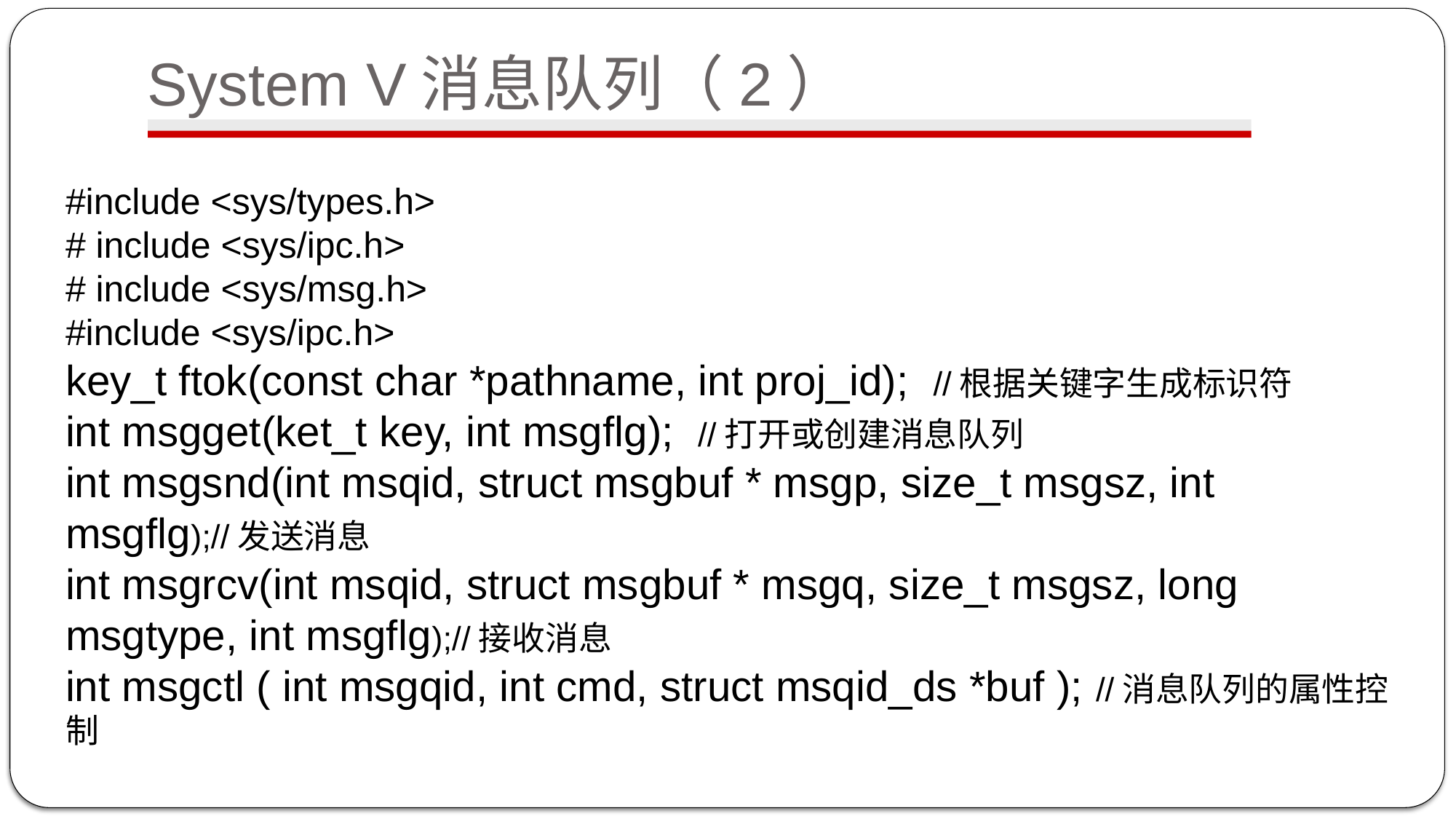

# System V消息队列（2）
#include <sys/types.h>
# include <sys/ipc.h>
# include <sys/msg.h>
#include <sys/ipc.h>
key_t ftok(const char *pathname, int proj_id);  //根据关键字生成标识符
int msgget(ket_t key, int msgflg);  //打开或创建消息队列
int msgsnd(int msqid, struct msgbuf * msgp, size_t msgsz, int msgflg);//发送消息
int msgrcv(int msqid, struct msgbuf * msgq, size_t msgsz, long msgtype, int msgflg);//接收消息
int msgctl ( int msgqid, int cmd, struct msqid_ds *buf ); //消息队列的属性控制